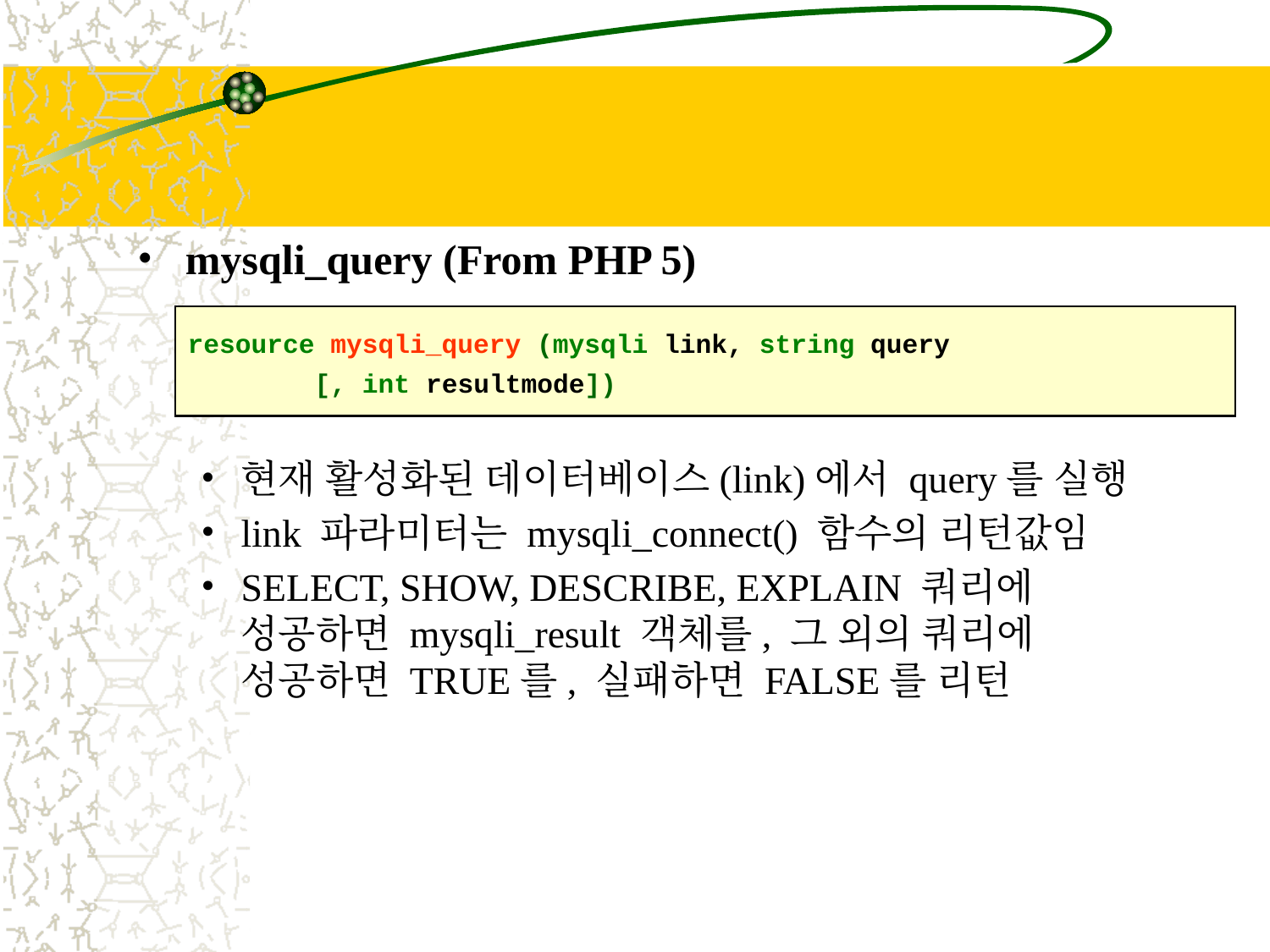

#
mysqli_query (From PHP 5)

현재 활성화된 데이터베이스(link)에서 query를 실행
link 파라미터는 mysqli_connect() 함수의 리턴값임
SELECT, SHOW, DESCRIBE, EXPLAIN 쿼리에 성공하면 mysqli_result 객체를, 그 외의 쿼리에 성공하면 TRUE를, 실패하면 FALSE를 리턴
resource mysqli_query (mysqli link, string query
	[, int resultmode])